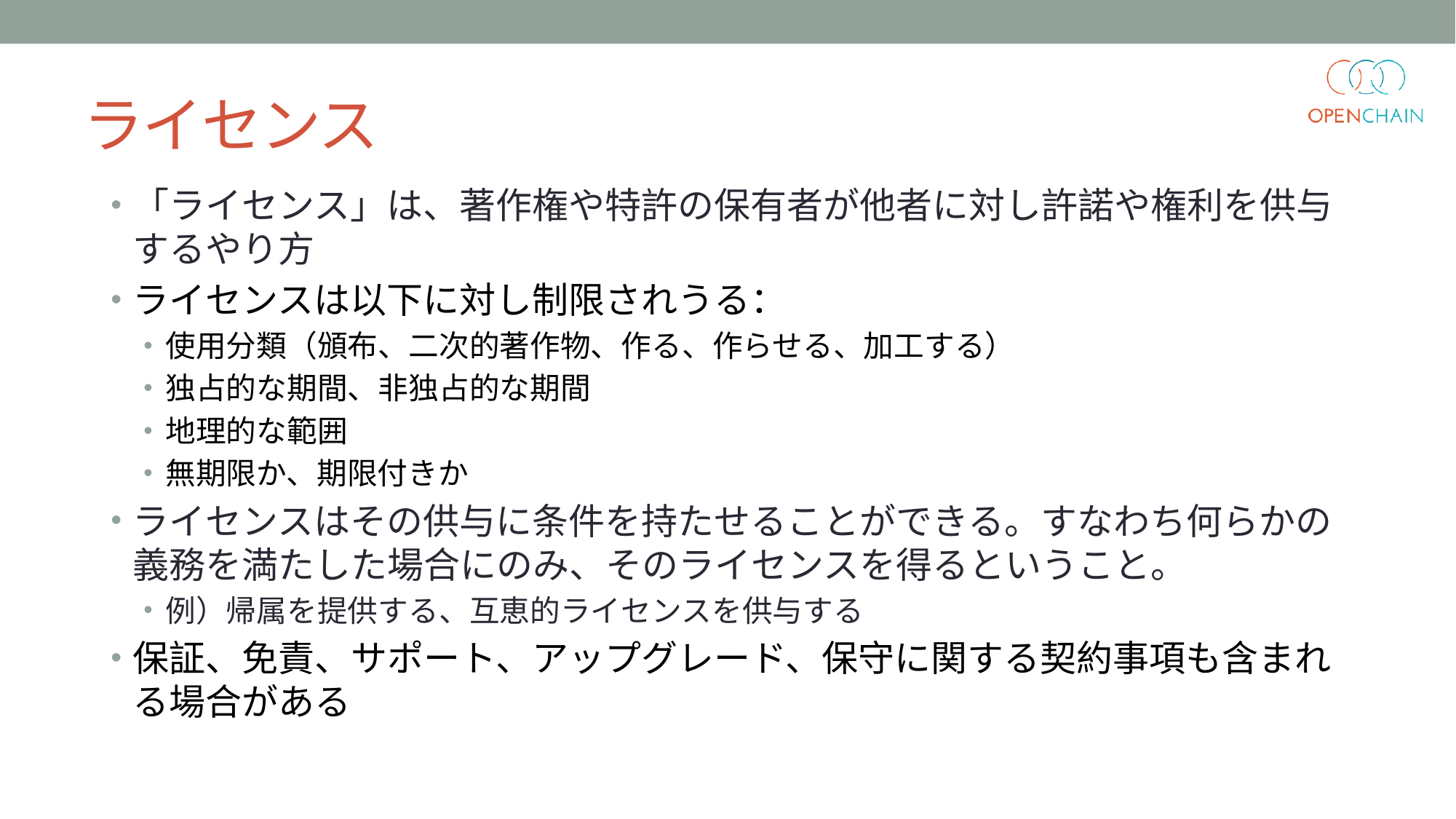

# ライセンス
「ライセンス」は、著作権や特許の保有者が他者に対し許諾や権利を供与するやり方
ライセンスは以下に対し制限されうる：
使用分類（頒布、二次的著作物、作る、作らせる、加工する）
独占的な期間、非独占的な期間
地理的な範囲
無期限か、期限付きか
ライセンスはその供与に条件を持たせることができる。すなわち何らかの義務を満たした場合にのみ、そのライセンスを得るということ。
例）帰属を提供する、互恵的ライセンスを供与する
保証、免責、サポート、アップグレード、保守に関する契約事項も含まれる場合がある